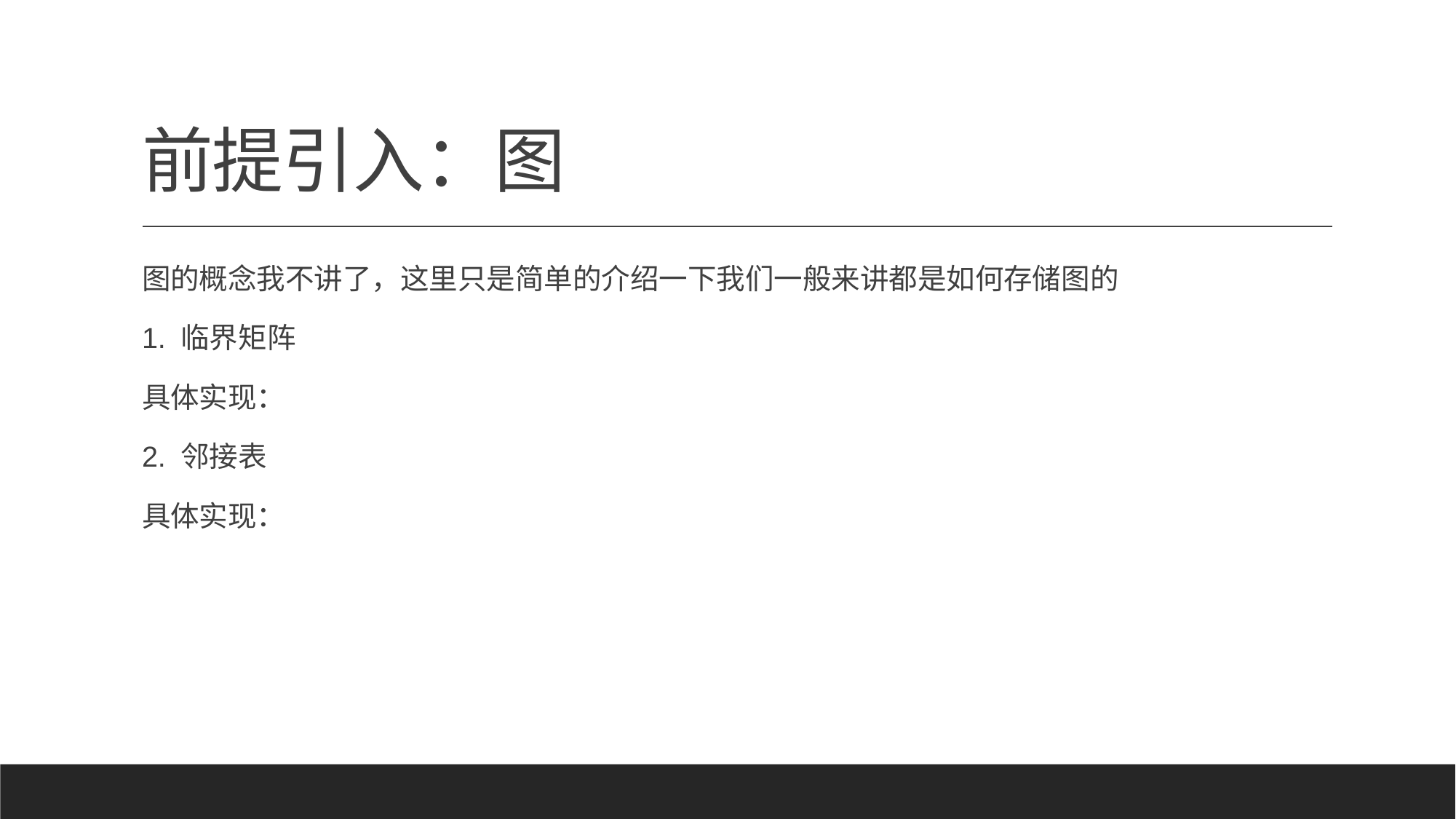

# 前提引入：图
图的概念我不讲了，这里只是简单的介绍一下我们一般来讲都是如何存储图的
1. 临界矩阵
具体实现：
2. 邻接表
具体实现：